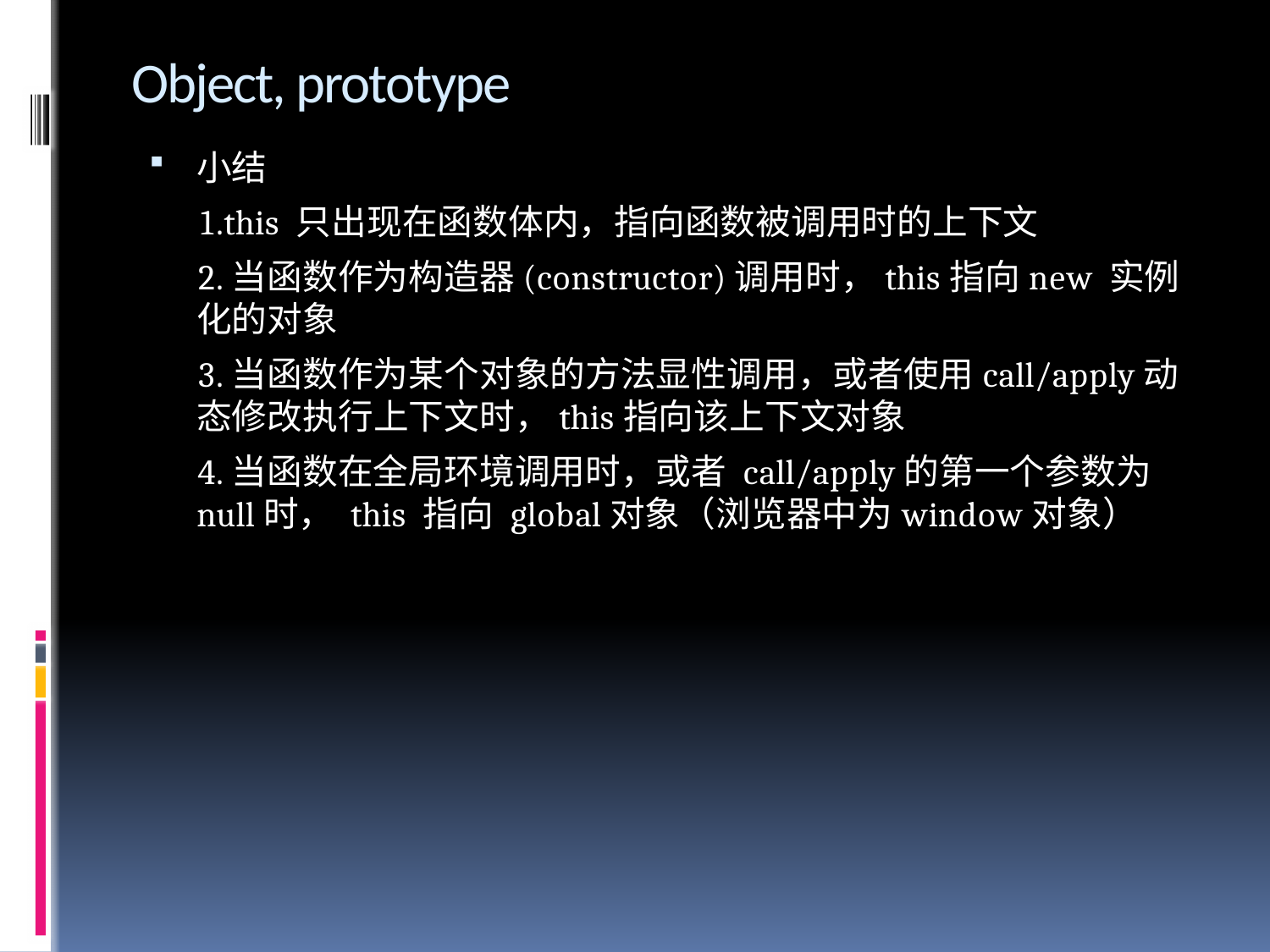

# Object, prototype
小结
	1.this 只出现在函数体内，指向函数被调用时的上下文
	2.当函数作为构造器(constructor)调用时，this指向new 实例化的对象
	3.当函数作为某个对象的方法显性调用，或者使用call/apply动态修改执行上下文时，this指向该上下文对象
	4.当函数在全局环境调用时，或者 call/apply的第一个参数为null时， this 指向 global对象（浏览器中为window对象）